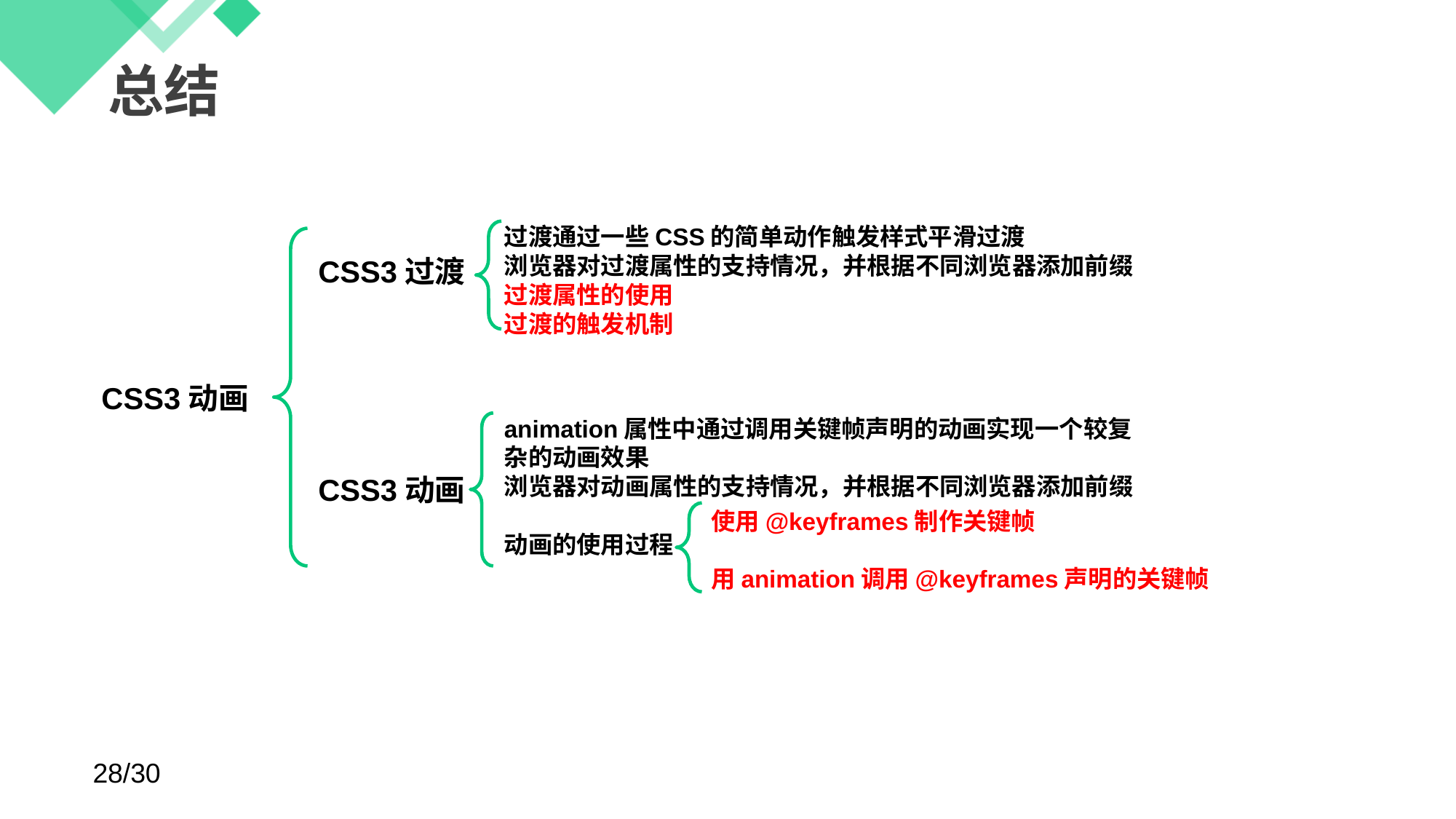

# 总结

CSS3过渡

CSS3动画
过渡通过一些CSS的简单动作触发样式平滑过渡
浏览器对过渡属性的支持情况，并根据不同浏览器添加前缀
过渡属性的使用
过渡的触发机制

CSS3动画
animation属性中通过调用关键帧声明的动画实现一个较复杂的动画效果
浏览器对动画属性的支持情况，并根据不同浏览器添加前缀

动画的使用过程

使用@keyframes制作关键帧

用animation调用@keyframes声明的关键帧